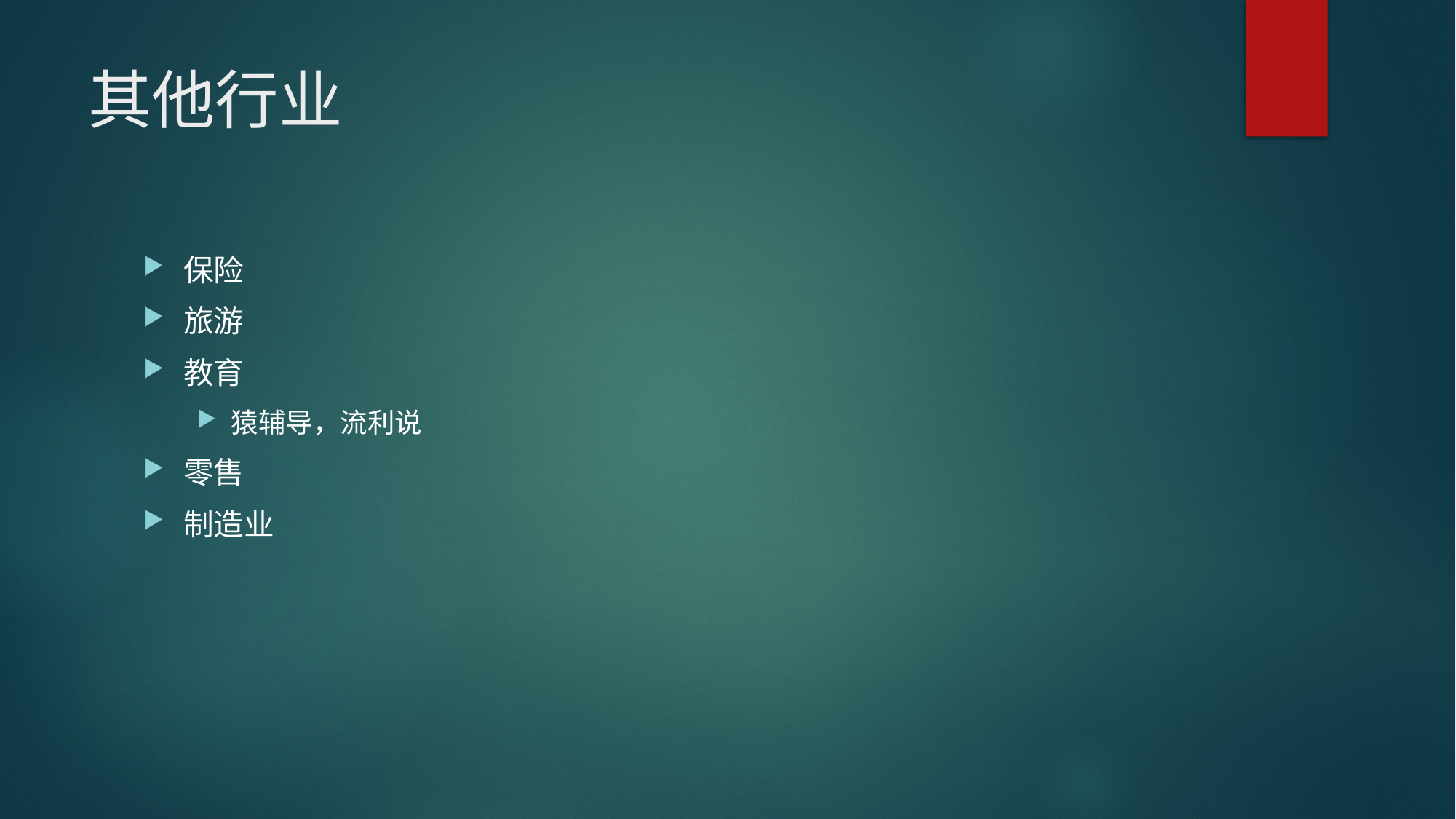

# 其他行业
保险
旅游
教育
猿辅导，流利说
零售
制造业